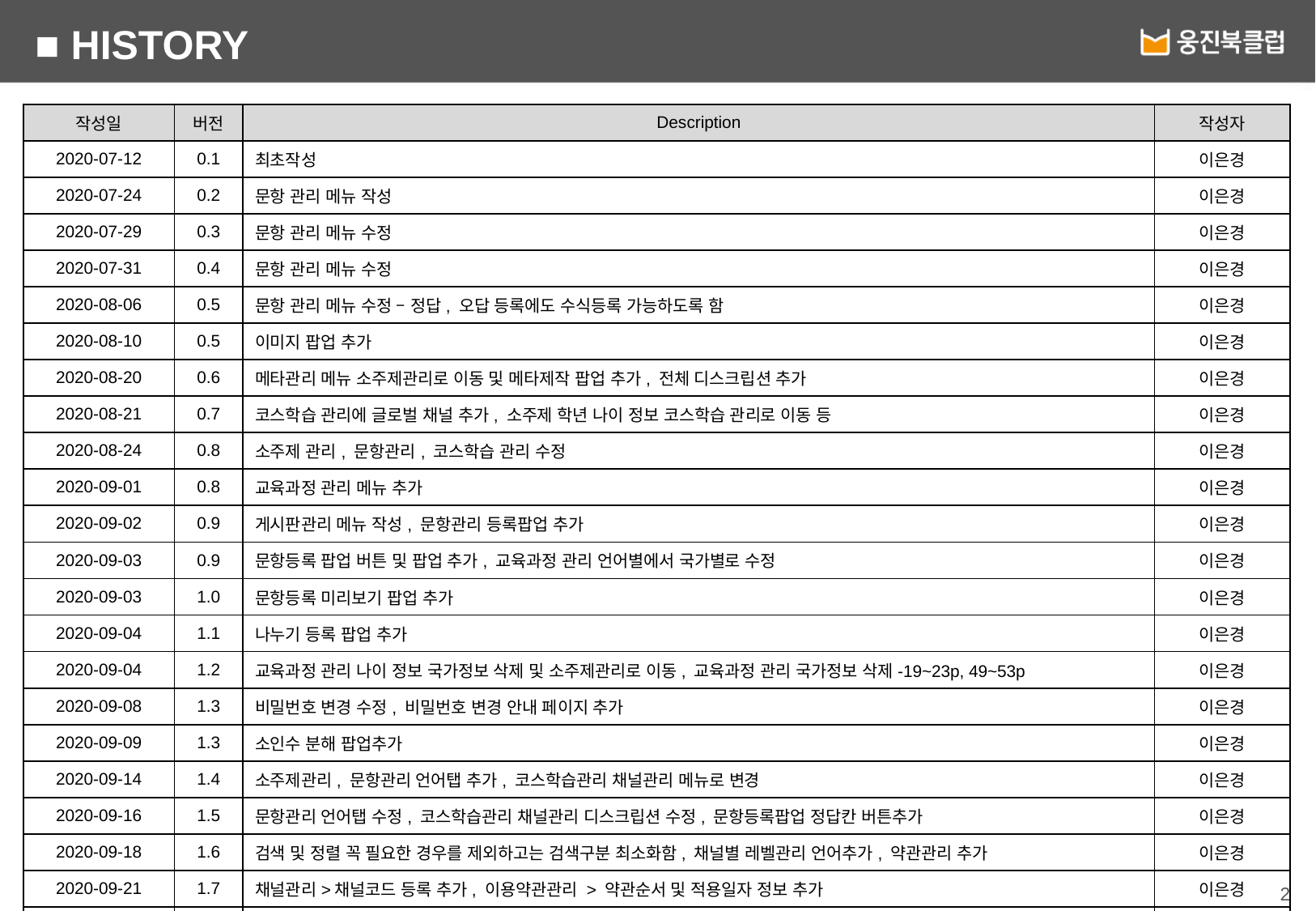

■ HISTORY
| 작성일 | 버전 | Description | 작성자 |
| --- | --- | --- | --- |
| 2020-07-12 | 0.1 | 최초작성 | 이은경 |
| 2020-07-24 | 0.2 | 문항 관리 메뉴 작성 | 이은경 |
| 2020-07-29 | 0.3 | 문항 관리 메뉴 수정 | 이은경 |
| 2020-07-31 | 0.4 | 문항 관리 메뉴 수정 | 이은경 |
| 2020-08-06 | 0.5 | 문항 관리 메뉴 수정 – 정답, 오답 등록에도 수식등록 가능하도록 함 | 이은경 |
| 2020-08-10 | 0.5 | 이미지 팝업 추가 | 이은경 |
| 2020-08-20 | 0.6 | 메타관리 메뉴 소주제관리로 이동 및 메타제작 팝업 추가, 전체 디스크립션 추가 | 이은경 |
| 2020-08-21 | 0.7 | 코스학습 관리에 글로벌 채널 추가, 소주제 학년 나이 정보 코스학습 관리로 이동 등 | 이은경 |
| 2020-08-24 | 0.8 | 소주제 관리, 문항관리, 코스학습 관리 수정 | 이은경 |
| 2020-09-01 | 0.8 | 교육과정 관리 메뉴 추가 | 이은경 |
| 2020-09-02 | 0.9 | 게시판관리 메뉴 작성, 문항관리 등록팝업 추가 | 이은경 |
| 2020-09-03 | 0.9 | 문항등록 팝업 버튼 및 팝업 추가, 교육과정 관리 언어별에서 국가별로 수정 | 이은경 |
| 2020-09-03 | 1.0 | 문항등록 미리보기 팝업 추가 | 이은경 |
| 2020-09-04 | 1.1 | 나누기 등록 팝업 추가 | 이은경 |
| 2020-09-04 | 1.2 | 교육과정 관리 나이 정보 국가정보 삭제 및 소주제관리로 이동, 교육과정 관리 국가정보 삭제-19~23p, 49~53p | 이은경 |
| 2020-09-08 | 1.3 | 비밀번호 변경 수정, 비밀번호 변경 안내 페이지 추가 | 이은경 |
| 2020-09-09 | 1.3 | 소인수 분해 팝업추가 | 이은경 |
| 2020-09-14 | 1.4 | 소주제관리, 문항관리 언어탭 추가, 코스학습관리 채널관리 메뉴로 변경 | 이은경 |
| 2020-09-16 | 1.5 | 문항관리 언어탭 수정, 코스학습관리 채널관리 디스크립션 수정, 문항등록팝업 정답칸 버튼추가 | 이은경 |
| 2020-09-18 | 1.6 | 검색 및 정렬 꼭 필요한 경우를 제외하고는 검색구분 최소화함, 채널별 레벨관리 언어추가, 약관관리 추가 | 이은경 |
| 2020-09-21 | 1.7 | 채널관리>채널코드 등록 추가, 이용약관관리 > 약관순서 및 적용일자 정보 추가 | 이은경 |
| 2020-09-22 | 1.8 | 미리보기 >보기 비율 설정 추가(p.34~38) | 이은경 |
2